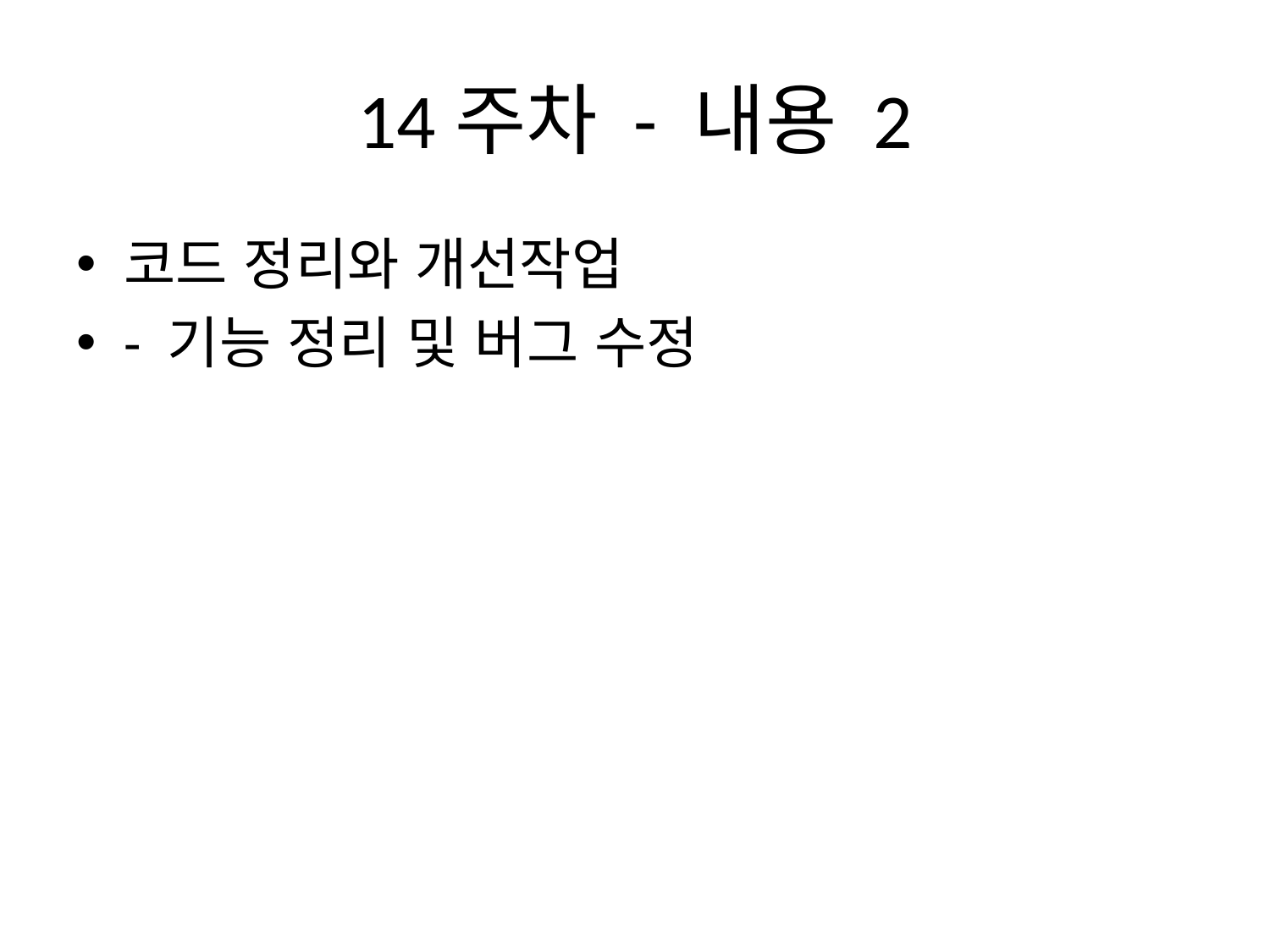

# 14주차 - 내용 2
코드 정리와 개선작업
- 기능 정리 및 버그 수정